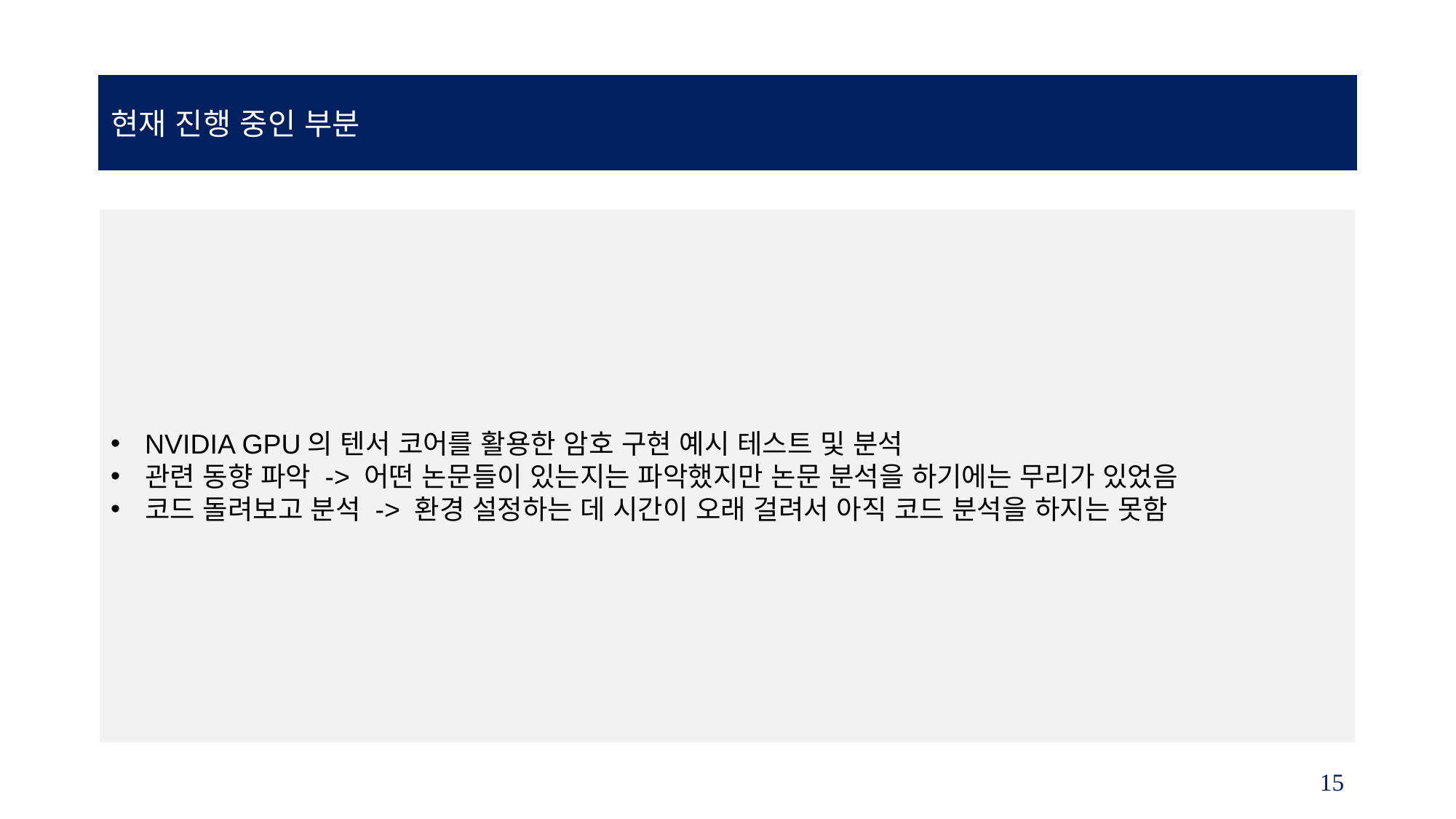

현재 진행 중인 부분
NVIDIA GPU의 텐서 코어를 활용한 암호 구현 예시 테스트 및 분석
관련 동향 파악 -> 어떤 논문들이 있는지는 파악했지만 논문 분석을 하기에는 무리가 있었음
코드 돌려보고 분석 -> 환경 설정하는 데 시간이 오래 걸려서 아직 코드 분석을 하지는 못함
15